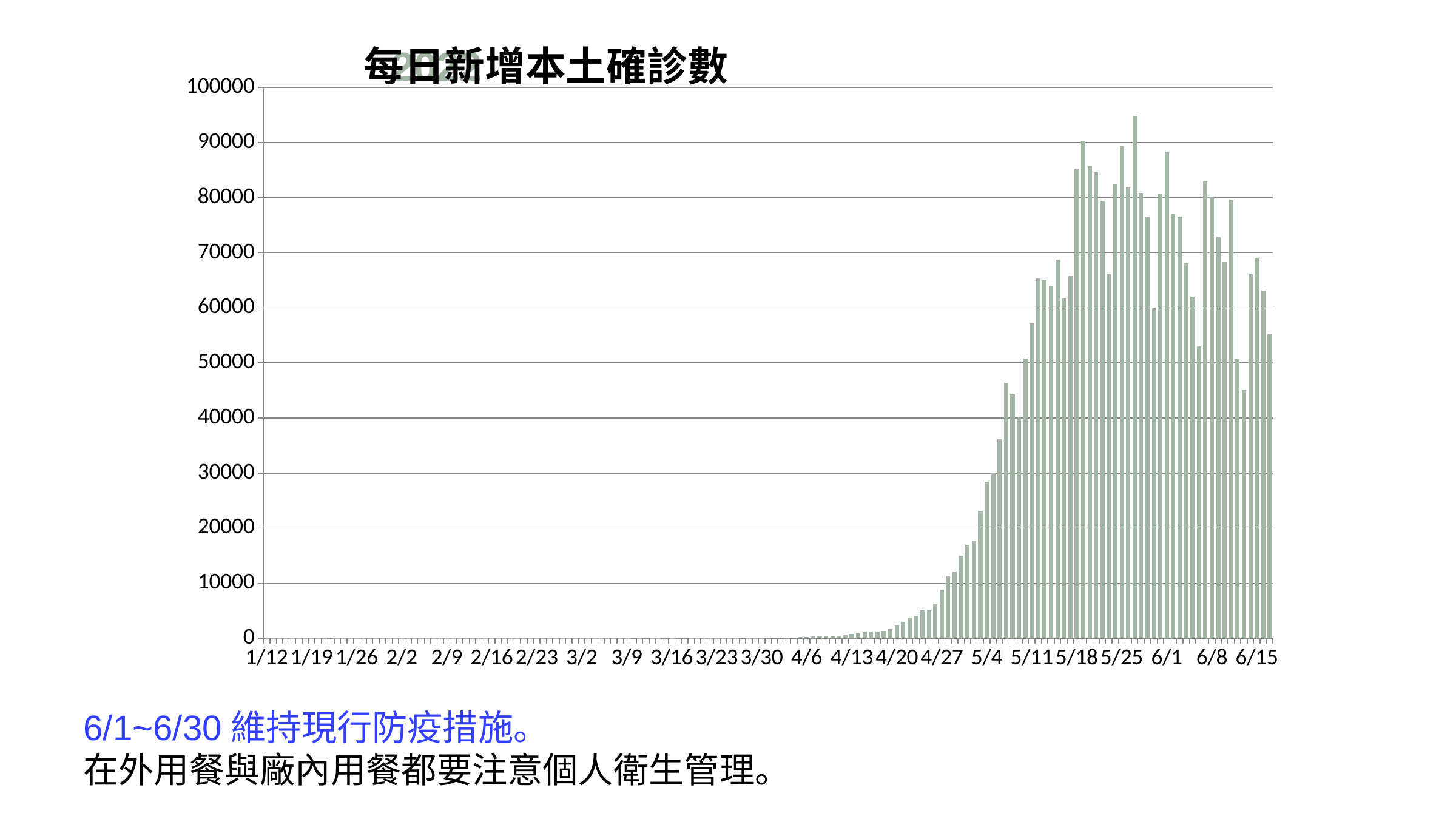

2022
每日新增本土確診數

### Chart

| Category |  |
|---|---|
| 1/12 | 4.0 |
| 1/13 | 14.0 |
| 1/14 | 11.0 |
| 1/15 | 6.0 |
| 1/16 | 10.0 |
| 1/17 | 17.0 |
| 1/18 | 17.0 |
| 1/19 | 10.0 |
| 1/20 | 13.0 |
| 1/21 | 23.0 |
| 1/22 | 82.0 |
| 1/23 | 52.0 |
| 1/24 | 15.0 |
| 1/25 | 13.0 |
| 1/26 | 46.0 |
| 1/27 | 21.0 |
| 1/28 | 27.0 |
| 1/29 | 15.0 |
| 1/30 | 14.0 |
| 1/31 | 17.0 |
| 2/1 | 16.0 |
| 2/2 | 16.0 |
| 2/3 | 22.0 |
| 2/4 | 25.0 |
| 2/5 | 40.0 |
| 2/6 | 14.0 |
| 2/7 | 2.0 |
| 2/8 | 26.0 |
| 2/9 | 10.0 |
| 2/10 | 37.0 |
| 2/11 | 18.0 |
| 2/12 | 11.0 |
| 2/13 | 12.0 |
| 2/14 | 4.0 |
| 2/15 | 5.0 |
| 2/16 | 14.0 |
| 2/17 | 14.0 |
| 2/18 | 16.0 |
| 2/19 | 8.0 |
| 2/20 | 4.0 |
| 2/21 | 4.0 |
| 2/22 | 5.0 |
| 2/23 | 2.0 |
| 2/24 | 7.0 |
| 2/25 | 3.0 |
| 2/26 | 6.0 |
| 2/27 | 16.0 |
| 2/28 | 9.0 |
| 3/1 | 4.0 |
| 3/2 | 2.0 |
| 3/3 | 5.0 |
| 3/4 | 2.0 |
| 3/5 | 8.0 |
| 3/6 | 3.0 |
| 3/7 | 2.0 |
| 3/8 | 8.0 |
| 3/9 | 3.0 |
| 3/10 | 0.0 |
| 3/11 | 7.0 |
| 3/12 | 0.0 |
| 3/13 | 5.0 |
| 3/14 | 2.0 |
| 3/15 | 0.0 |
| 3/16 | 3.0 |
| 3/17 | 0.0 |
| 3/18 | 0.0 |
| 3/19 | 6.0 |
| 3/20 | 3.0 |
| 3/21 | 5.0 |
| 3/22 | 10.0 |
| 3/23 | 2.0 |
| 3/24 | 15.0 |
| 3/25 | 14.0 |
| 3/26 | 21.0 |
| 3/27 | 83.0 |
| 3/28 | 34.0 |
| 3/29 | 33.0 |
| 3/30 | 56.0 |
| 3/31 | 87.0 |
| 4/1 | 104.0 |
| 4/2 | 160.0 |
| 4/3 | 183.0 |
| 4/4 | 133.0 |
| 4/5 | 216.0 |
| 4/6 | 281.0 |
| 4/7 | 382.0 |
| 4/8 | 384.0 |
| 4/9 | 432.0 |
| 4/10 | 431.0 |
| 4/11 | 439.0 |
| 4/12 | 551.0 |
| 4/13 | 744.0 |
| 4/14 | 874.0 |
| 4/15 | 1209.0 |
| 4/16 | 1199.0 |
| 4/17 | 1210.0 |
| 4/18 | 1390.0 |
| 4/19 | 1626.0 |
| 4/20 | 2386.0 |
| 4/21 | 2969.0 |
| 4/22 | 3766.0 |
| 4/23 | 4126.0 |
| 4/24 | 5092.0 |
| 4/25 | 5108.0 |
| 4/26 | 6295.0 |
| 4/27 | 8822.0 |
| 4/28 | 11353.0 |
| 4/29 | 11974.0 |
| 4/30 | 15033.0 |
| 5/1 | 16936.0 |
| 5/2 | 17801.0 |
| 5/3 | 23102.0 |
| 5/4 | 28420.0 |
| 5/5 | 30035.0 |
| 5/6 | 36168.0 |
| 5/7 | 46377.0 |
| 5/8 | 44294.0 |
| 5/9 | 40263.0 |
| 5/10 | 50780.0 |
| 5/11 | 57188.0 |
| 5/12 | 65385.0 |
| 5/13 | 64972.0 |
| 5/14 | 63964.0 |
| 5/15 | 68732.0 |
| 5/16 | 61697.0 |
| 5/17 | 65794.0 |
| 5/18 | 85310.0 |
| 5/19 | 90331.0 |
| 5/20 | 85720.0 |
| 5/21 | 84587.0 |
| 5/22 | 79441.0 |
| 5/23 | 66247.0 |
| 5/24 | 82363.0 |
| 5/25 | 89352.0 |
| 5/26 | 81852.0 |
| 5/27 | 94808.0 |
| 5/28 | 80835.0 |
| 5/29 | 76539.0 |
| 5/30 | 60042.0 |
| 5/31 | 80656.0 |
| 6/1 | 88247.0 |
| 6/2 | 76967.0 |
| 6/3 | 76517.0 |
| 6/4 | 68118.0 |
| 6/5 | 62080.0 |
| 6/6 | 52992.0 |
| 6/7 | 82973.0 |
| 6/8 | 80195.0 |
| 6/9 | 72921.0 |
| 6/10 | 68311.0 |
| 6/11 | 79598.0 |
| 6/12 | 50643.0 |
| 6/13 | 45081.0 |
| 6/14 | 66119.0 |
| 6/15 | 68939.0 |
| 6/16 | 63170.0 |
| 6/17 | 55187.0 |
6/1~6/30維持現行防疫措施。
在外用餐與廠內用餐都要注意個人衛生管理。